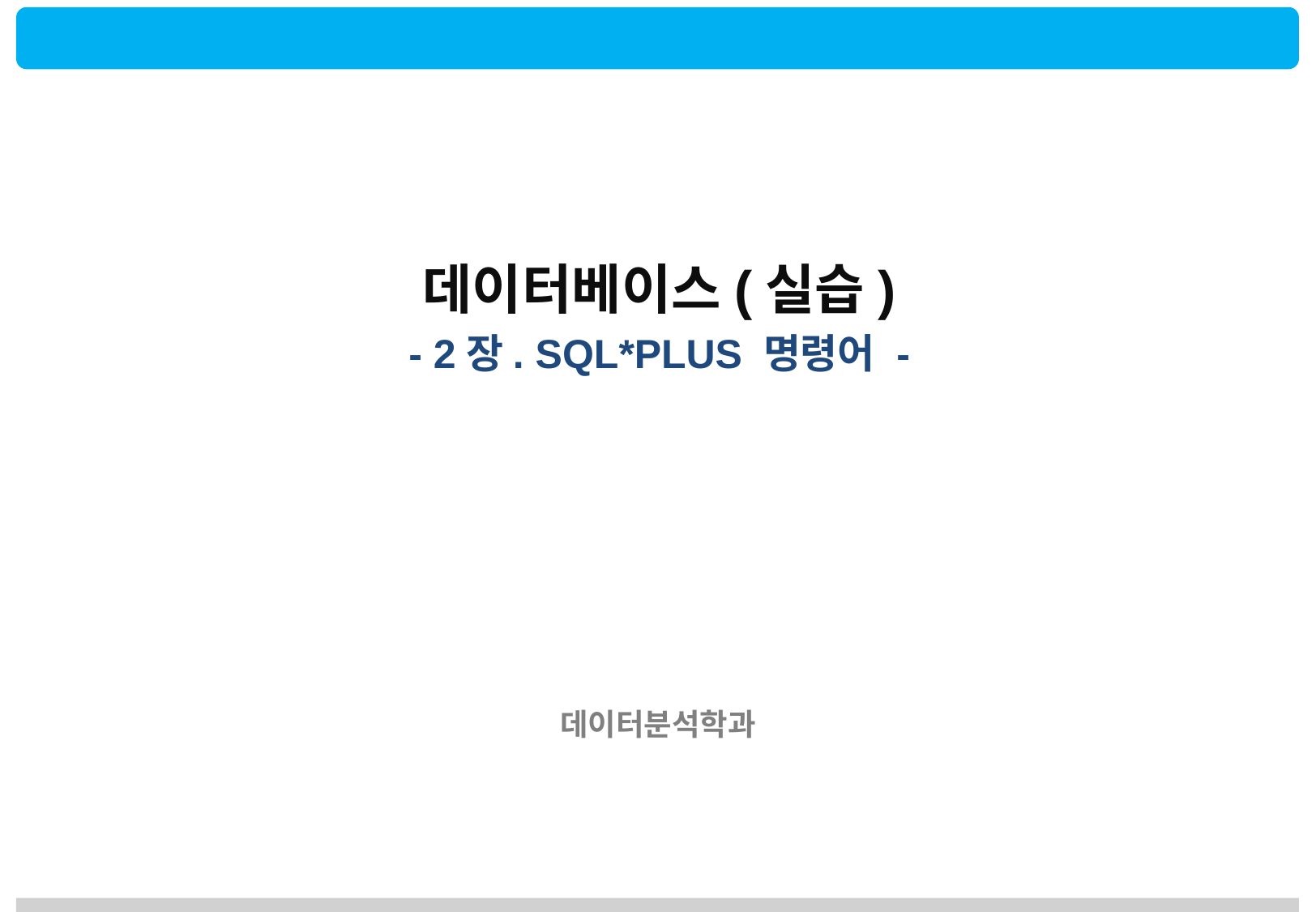

데이터베이스(실습)
- 2장. SQL*PLUS 명령어 -
데이터분석학과